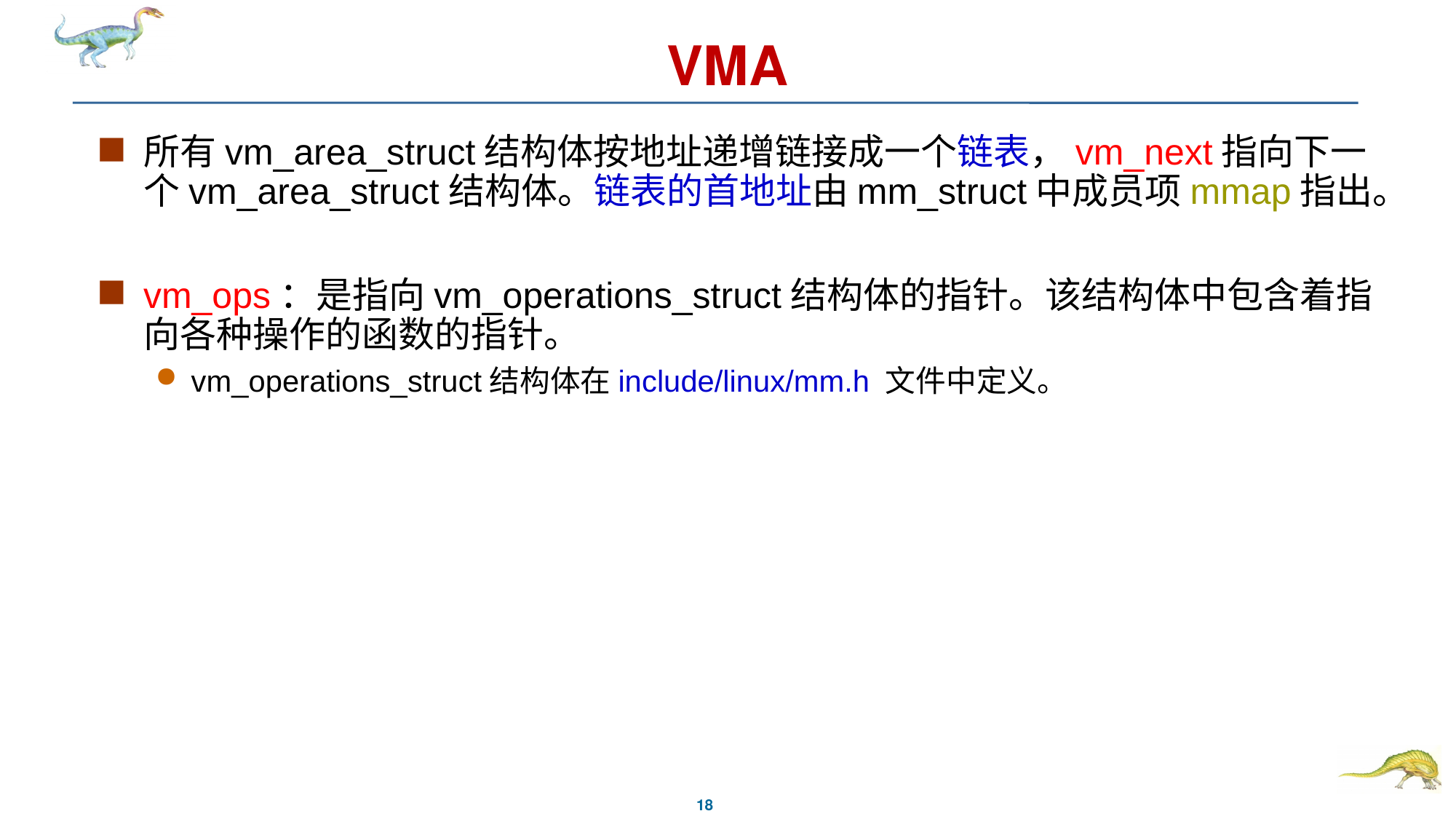

# VMA
所有vm_area_struct结构体按地址递增链接成一个链表，vm_next指向下一个vm_area_struct结构体。链表的首地址由mm_struct中成员项mmap指出。

vm_ops：是指向vm_operations_struct结构体的指针。该结构体中包含着指向各种操作的函数的指针。
vm_operations_struct结构体在include/linux/mm.h 文件中定义。